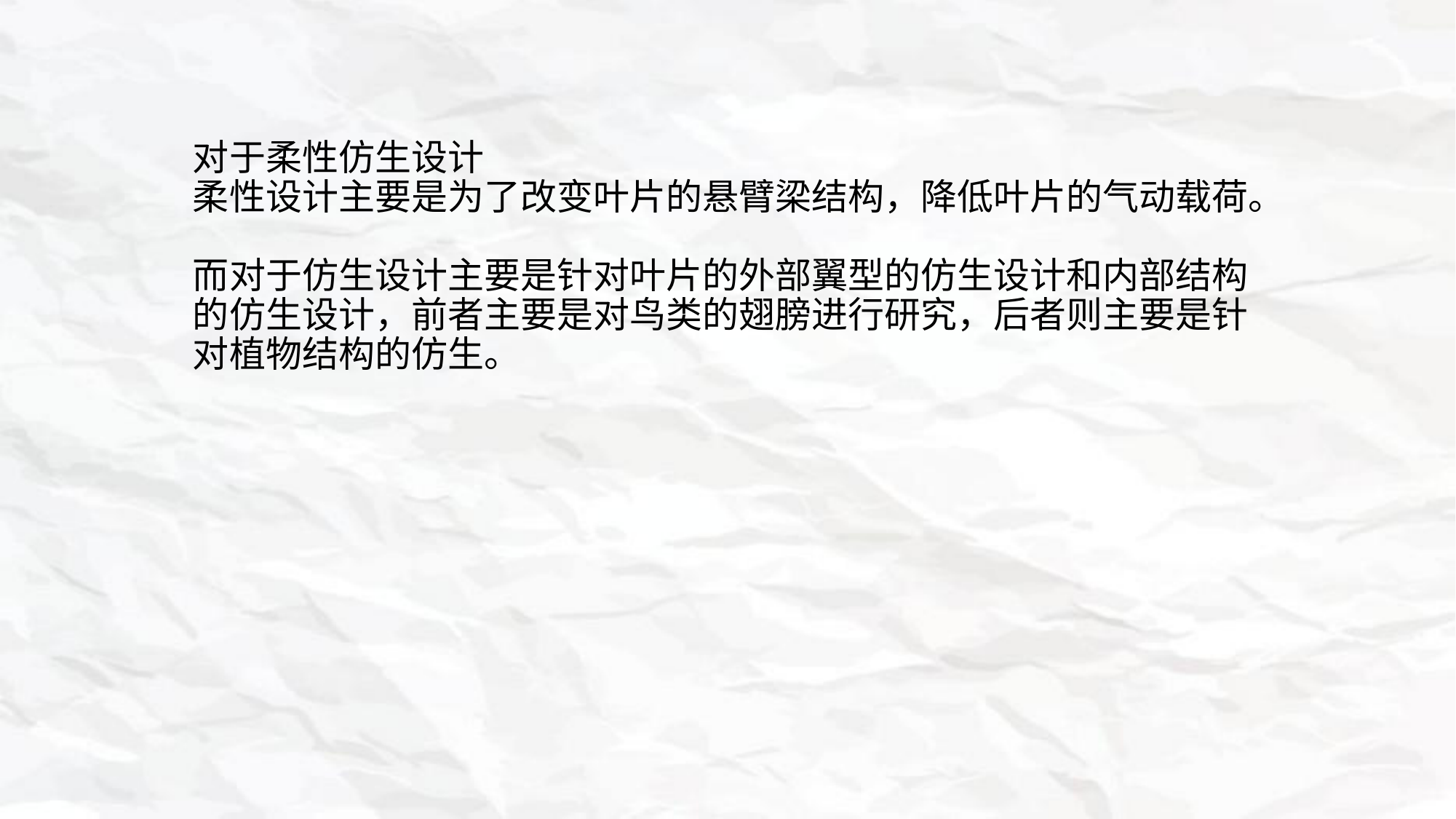

# 对于柔性仿生设计 柔性设计主要是为了改变叶片的悬臂梁结构，降低叶片的气动载荷。 而对于仿生设计主要是针对叶片的外部翼型的仿生设计和内部结构的仿生设计，前者主要是对鸟类的翅膀进行研究，后者则主要是针对植物结构的仿生。